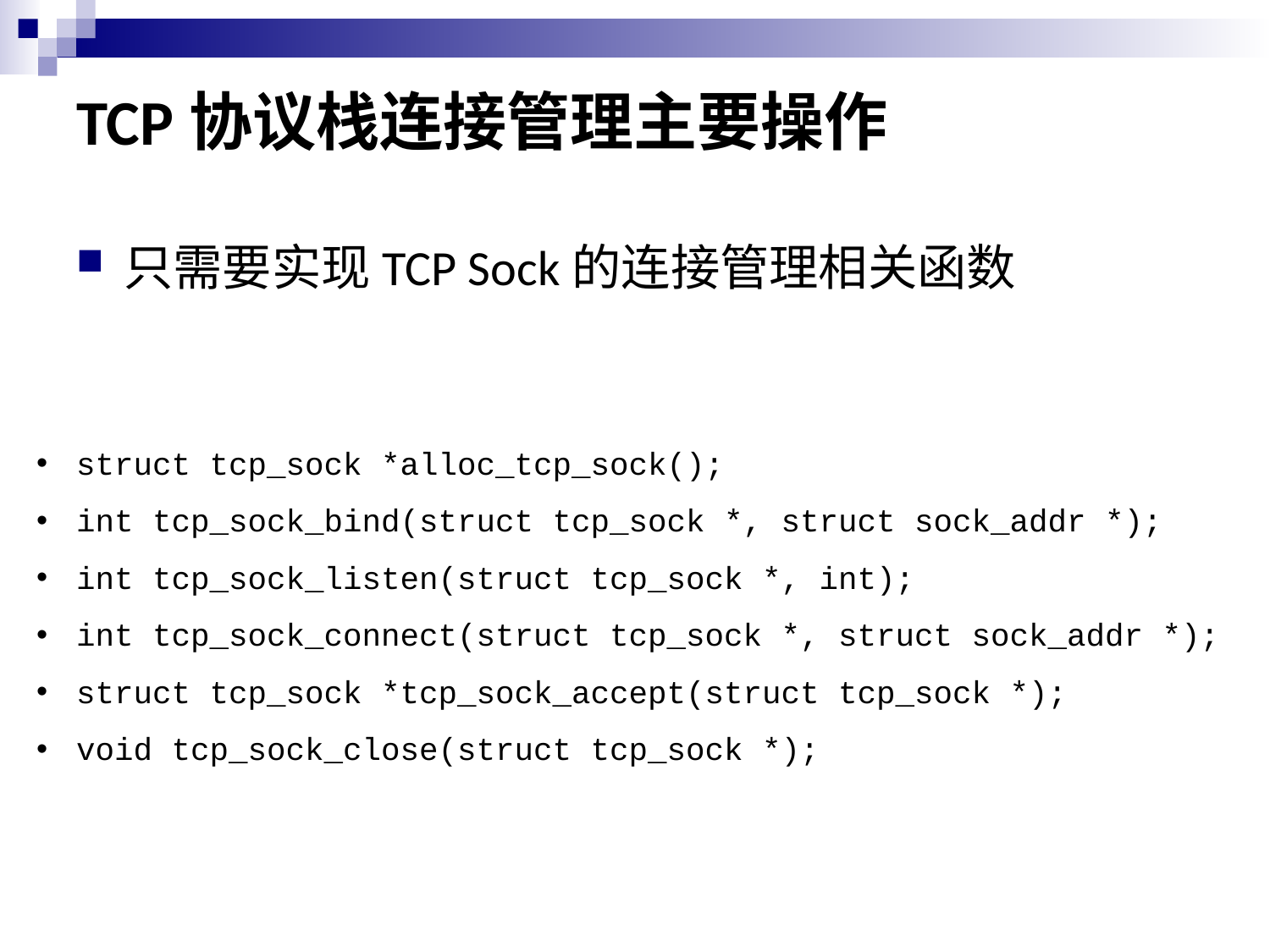

# TCP协议栈连接管理主要操作
只需要实现TCP Sock的连接管理相关函数

struct tcp_sock *alloc_tcp_sock();
int tcp_sock_bind(struct tcp_sock *, struct sock_addr *);
int tcp_sock_listen(struct tcp_sock *, int);
int tcp_sock_connect(struct tcp_sock *, struct sock_addr *);
struct tcp_sock *tcp_sock_accept(struct tcp_sock *);
void tcp_sock_close(struct tcp_sock *);
21